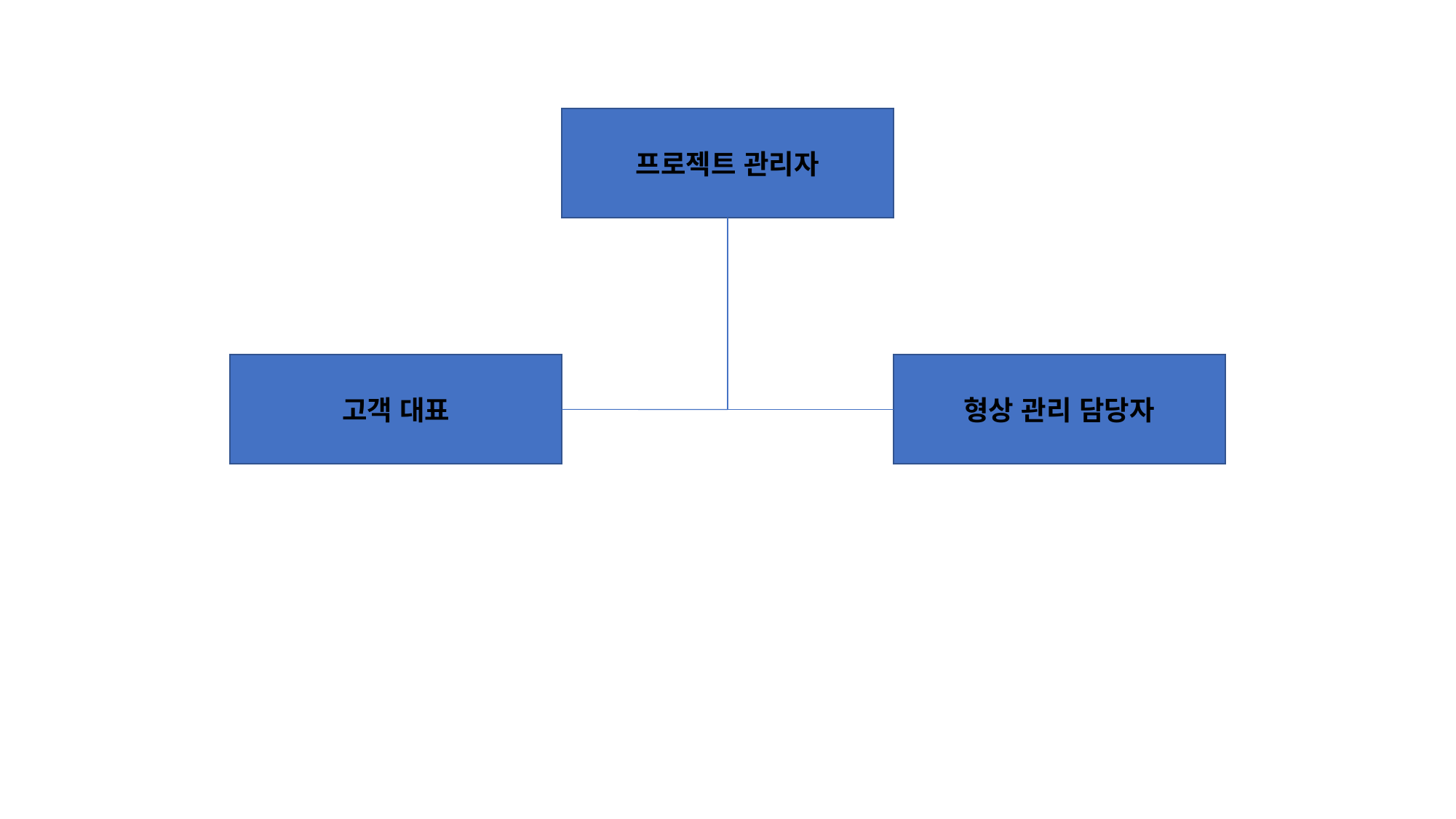

프로젝트 관리자
고객 대표
형상 관리 담당자